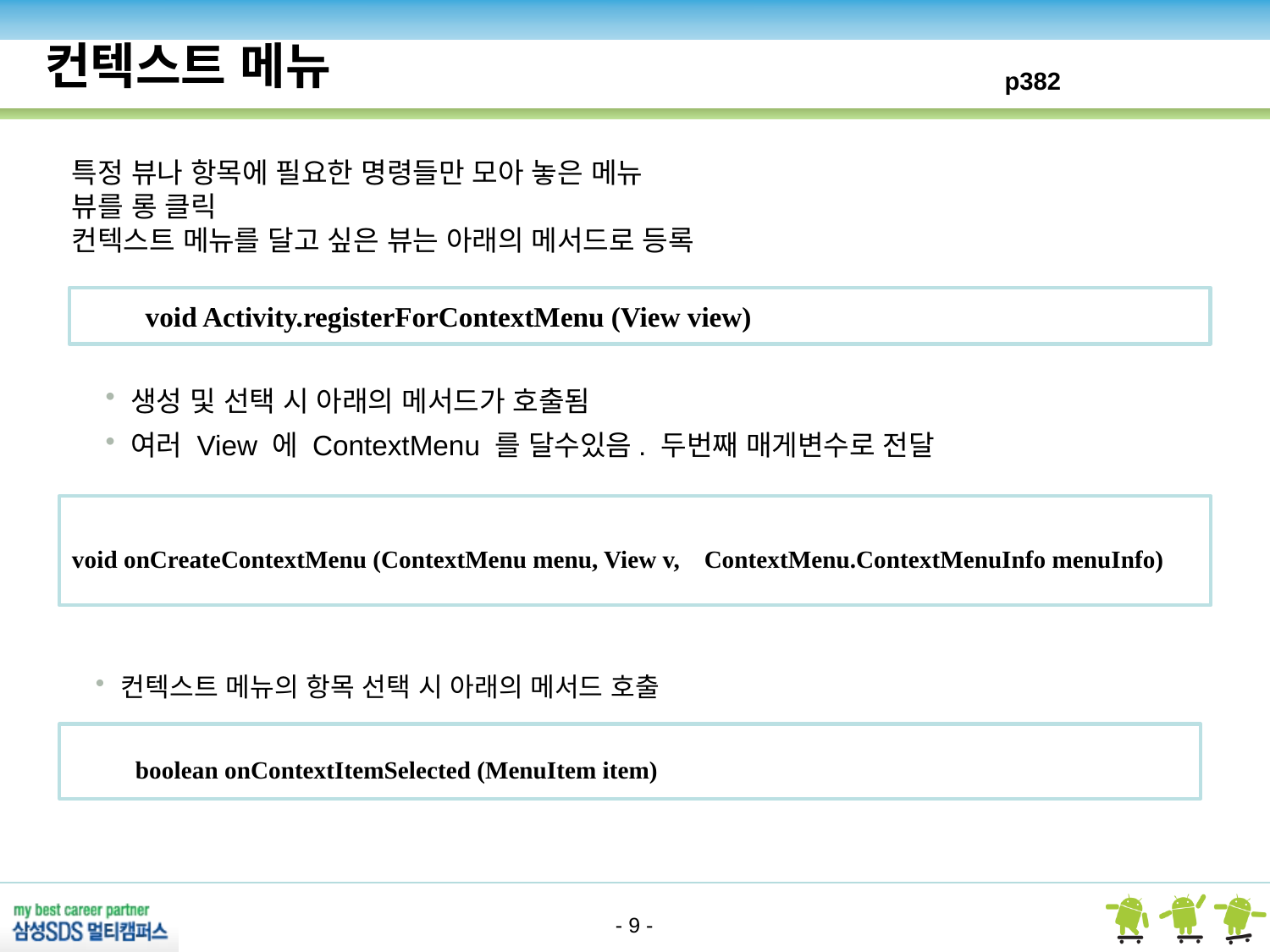

컨텍스트 메뉴
p382
특정 뷰나 항목에 필요한 명령들만 모아 놓은 메뉴
뷰를 롱 클릭
컨텍스트 메뉴를 달고 싶은 뷰는 아래의 메서드로 등록
void Activity.registerForContextMenu (View view)
생성 및 선택 시 아래의 메서드가 호출됨
여러 View 에 ContextMenu 를 달수있음. 두번째 매게변수로 전달
void onCreateContextMenu (ContextMenu menu, View v,    ContextMenu.ContextMenuInfo menuInfo)
컨텍스트 메뉴의 항목 선택 시 아래의 메서드 호출
boolean onContextItemSelected (MenuItem item)
- 9 -